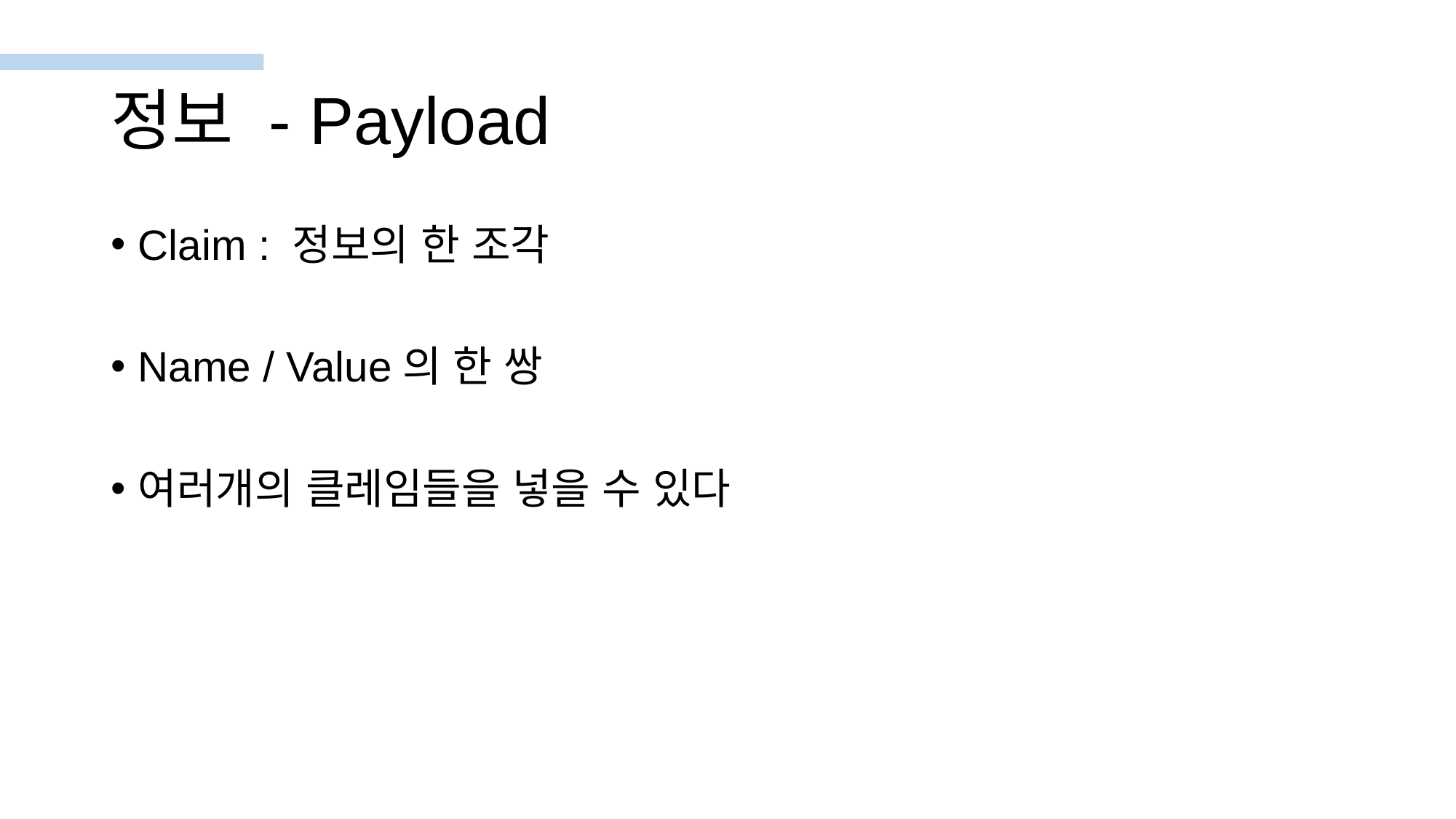

# 정보 - Payload

Claim : 정보의 한 조각

Name / Value의 한 쌍

여러개의 클레임들을 넣을 수 있다